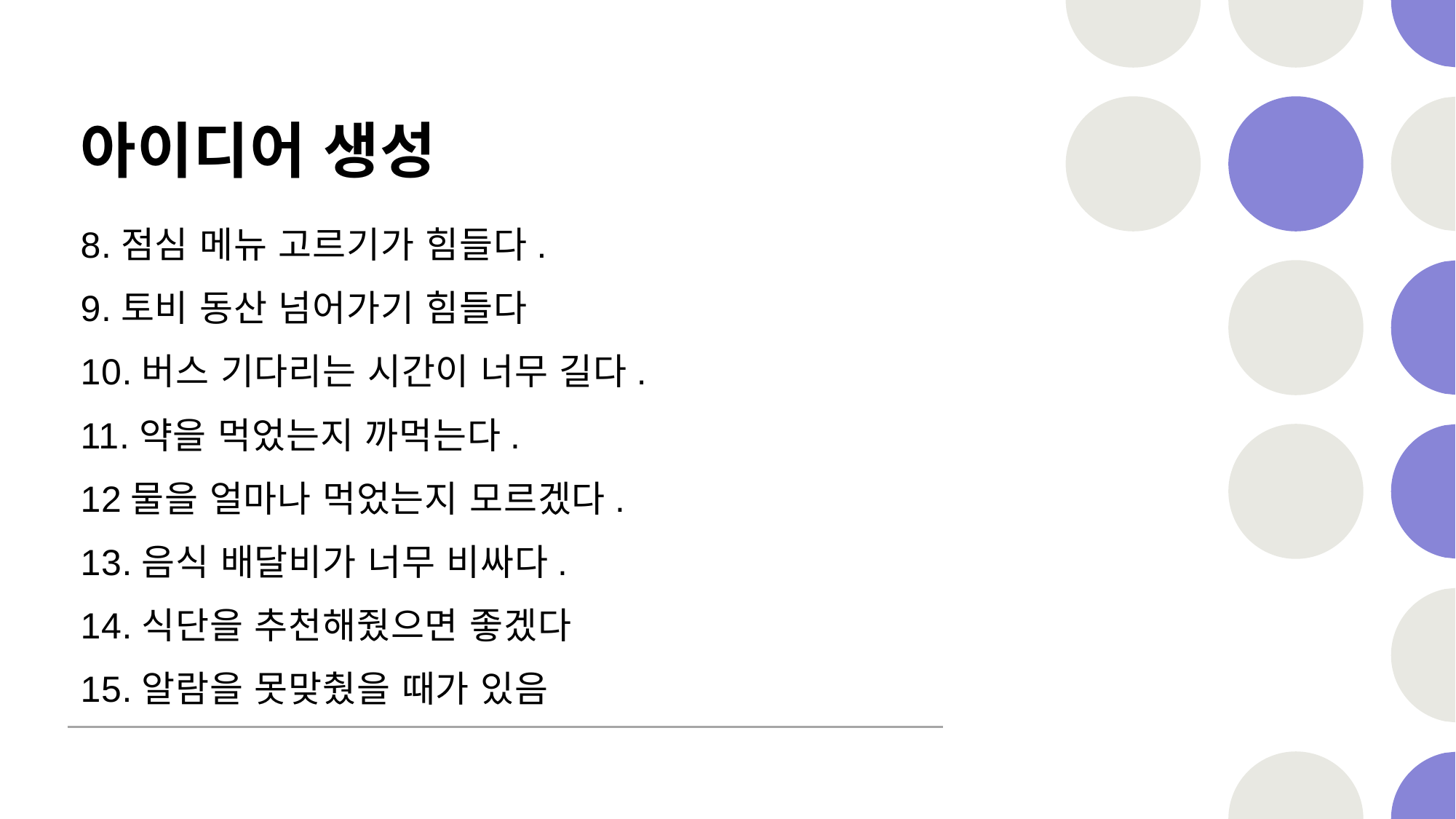

# 아이디어 생성
8.점심 메뉴 고르기가 힘들다.
9.토비 동산 넘어가기 힘들다
10.버스 기다리는 시간이 너무 길다.
11.약을 먹었는지 까먹는다.
12물을 얼마나 먹었는지 모르겠다.
13.음식 배달비가 너무 비싸다.
14.식단을 추천해줬으면 좋겠다
15.알람을 못맞췄을 때가 있음